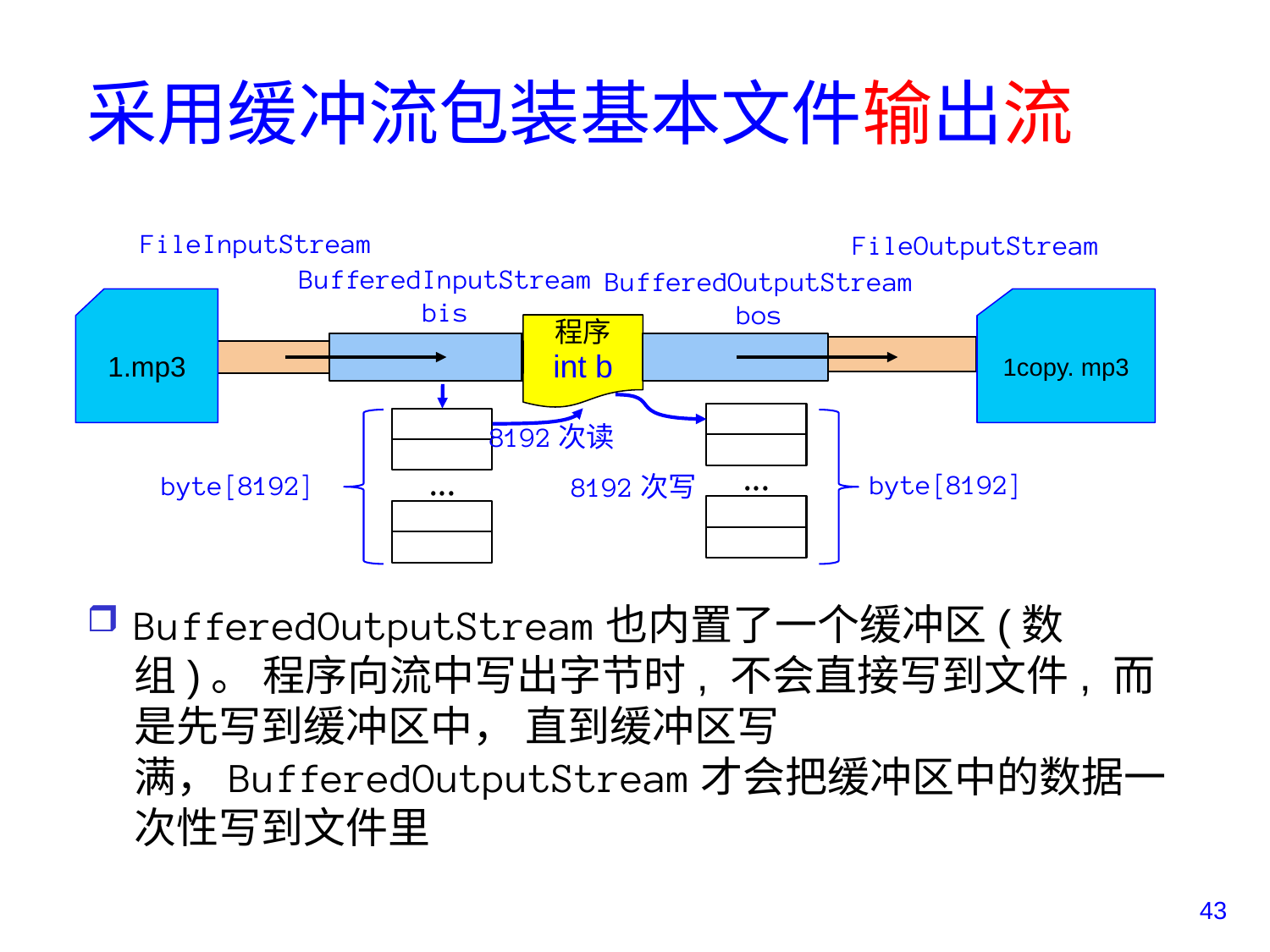

# 采用缓冲流包装基本文件输出流
FileInputStream
FileOutputStream
BufferedInputStream
bis
BufferedOutputStream
bos
1.mp3
1copy. mp3
程序
int b

8192次读

…
byte[8192]
byte[8192]
8192次写
…

BufferedOutputStream也内置了一个缓冲区(数组)。 程序向流中写出字节时, 不会直接写到文件, 而是先写到缓冲区中， 直到缓冲区写满，BufferedOutputStream才会把缓冲区中的数据一次性写到文件里
43